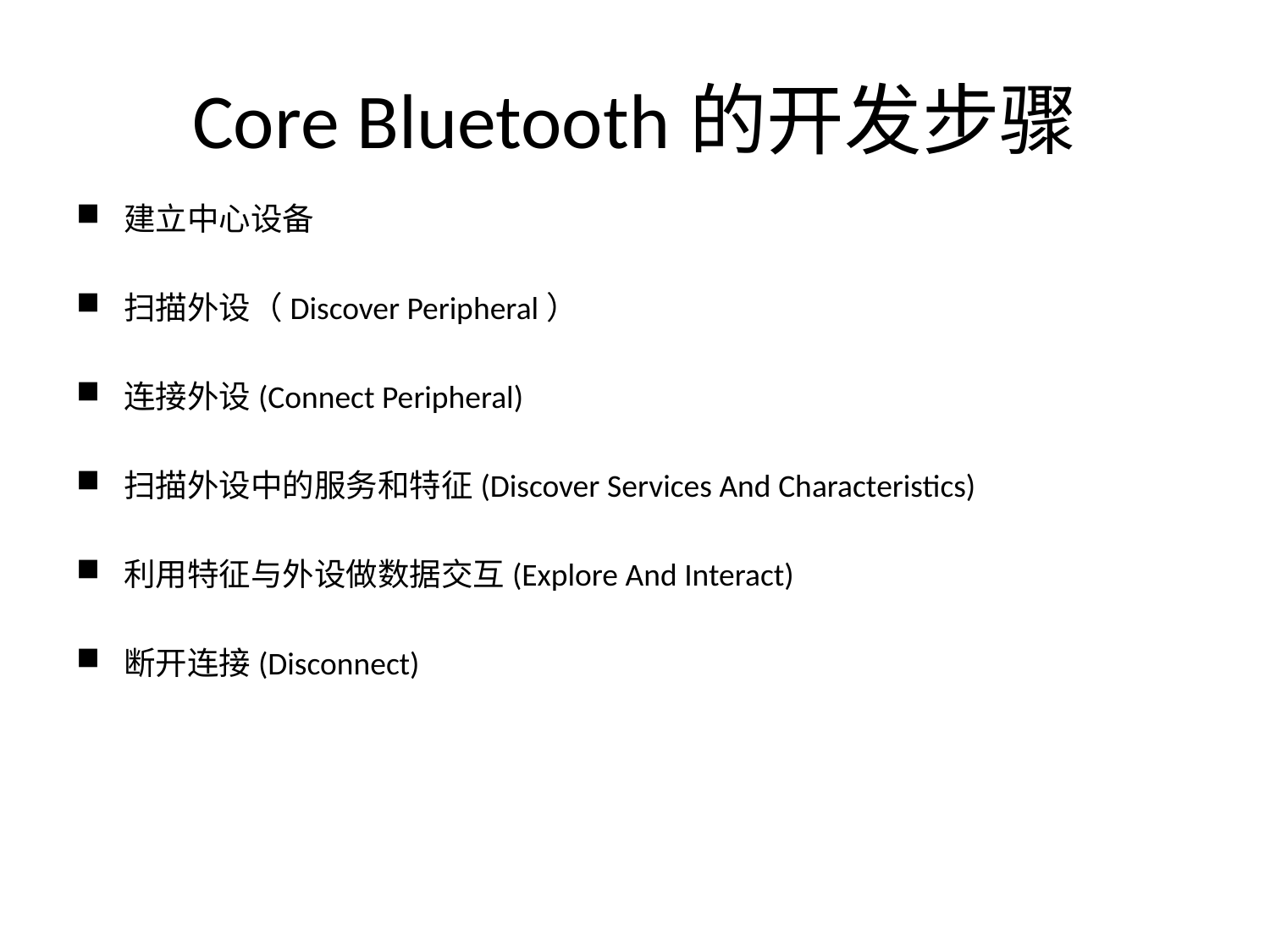

# Core Bluetooth的开发步骤
建立中心设备

扫描外设（Discover Peripheral）

连接外设(Connect Peripheral)

扫描外设中的服务和特征(Discover Services And Characteristics)

利用特征与外设做数据交互(Explore And Interact)

断开连接(Disconnect)